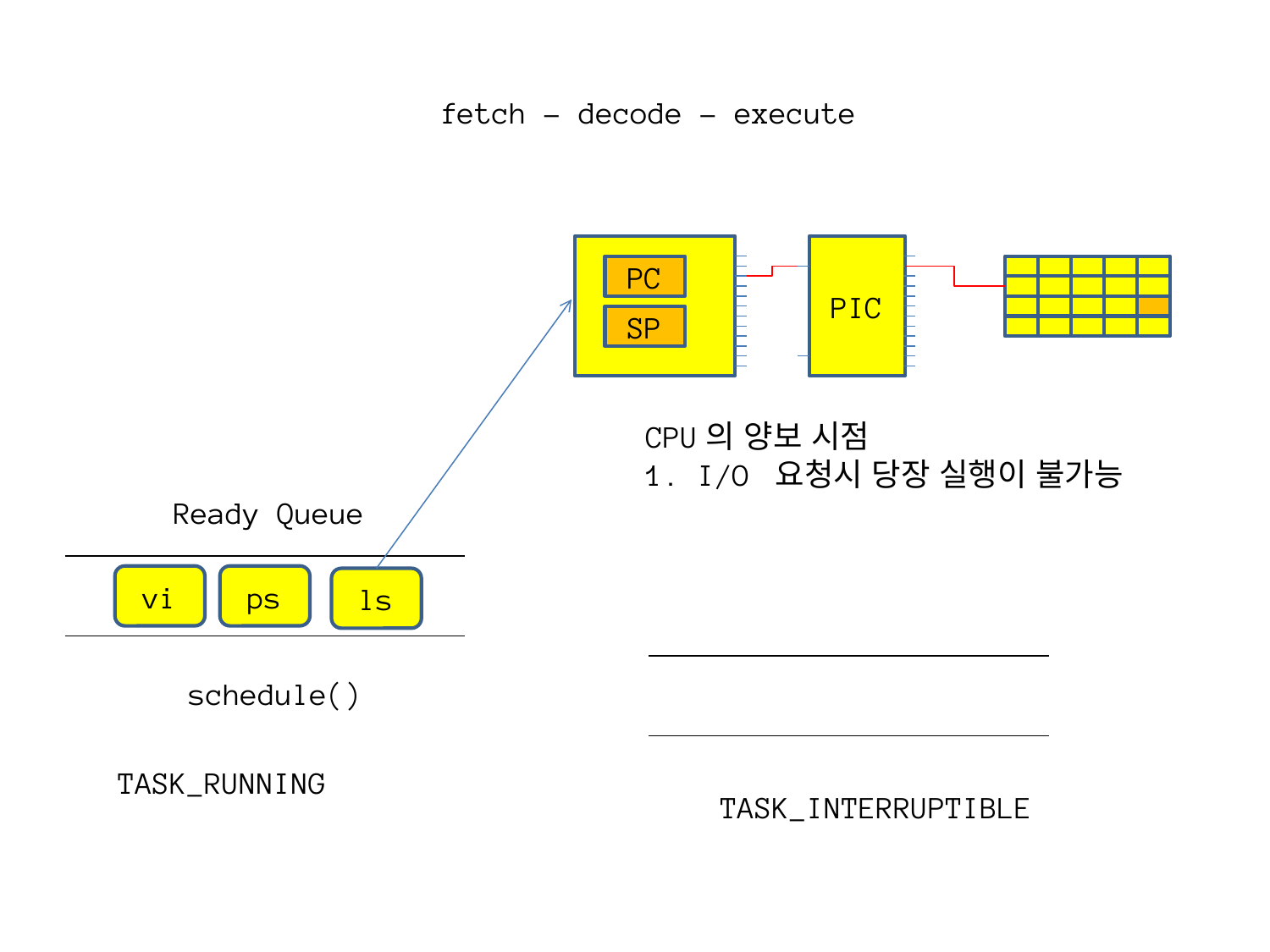

fetch - decode - execute

PIC
PC

SP

CPU의 양보 시점
1. I/O 요청시 당장 실행이 불가능
Ready Queue
vi
ps
ls
schedule()
TASK_RUNNING
TASK_INTERRUPTIBLE